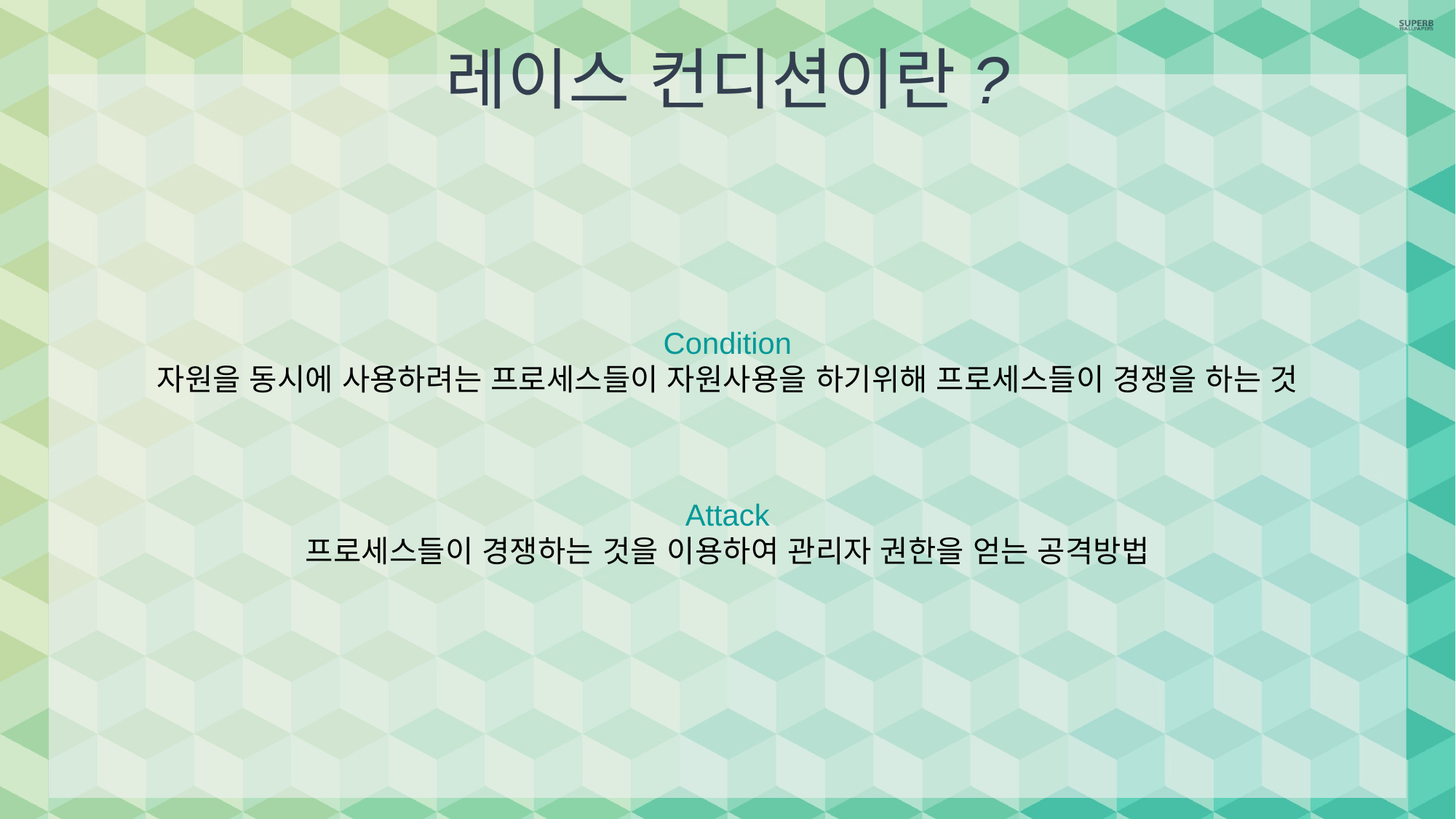

레이스 컨디션이란?

Condition
자원을 동시에 사용하려는 프로세스들이 자원사용을 하기위해 프로세스들이 경쟁을 하는 것
Attack
프로세스들이 경쟁하는 것을 이용하여 관리자 권한을 얻는 공격방법